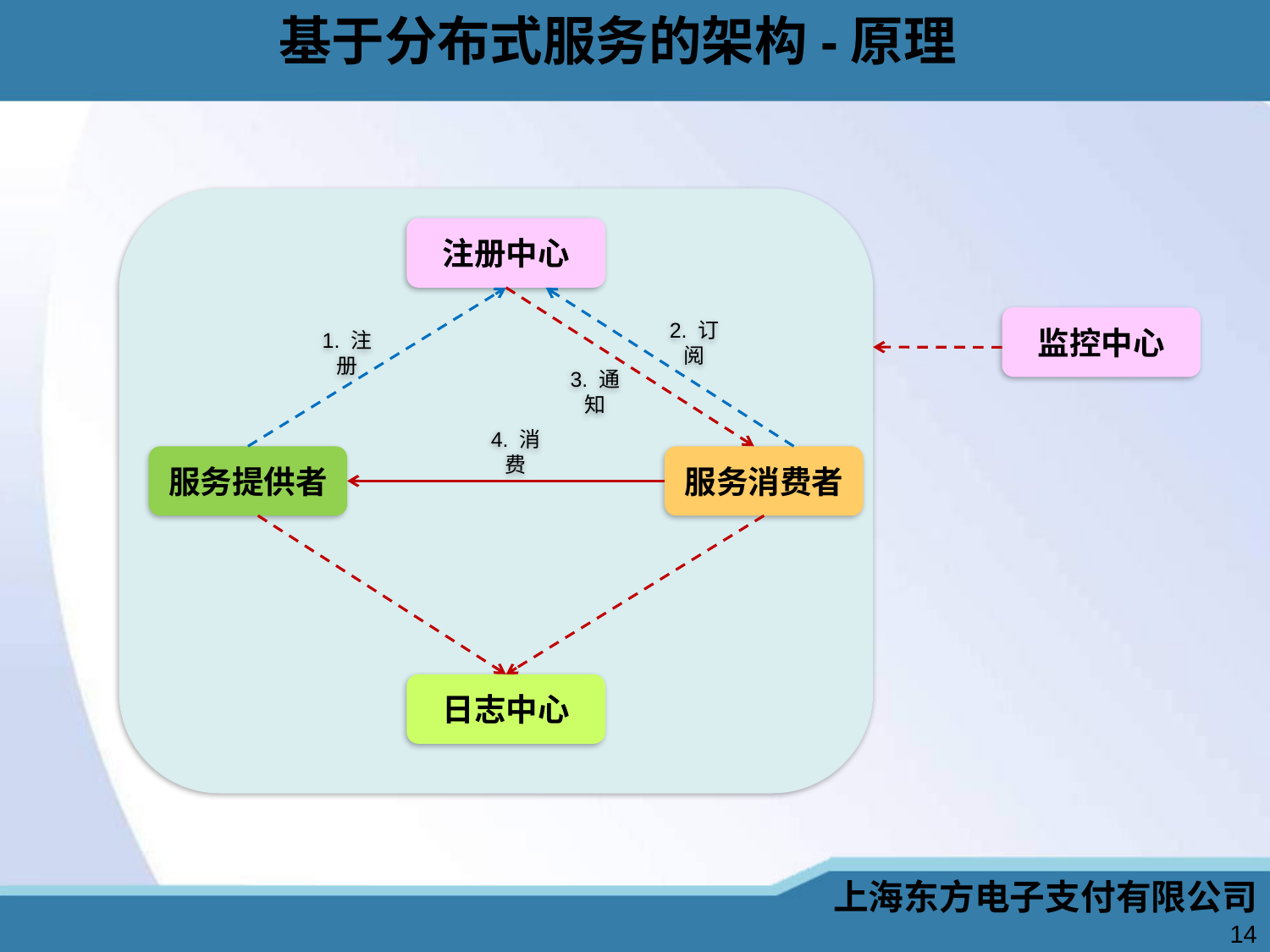

# 基于分布式服务的架构-原理

注册中心
2. 订阅
监控中心
1. 注册
3. 通知
4. 消费
服务提供者
服务消费者
日志中心
上海东方电子支付有限公司

14